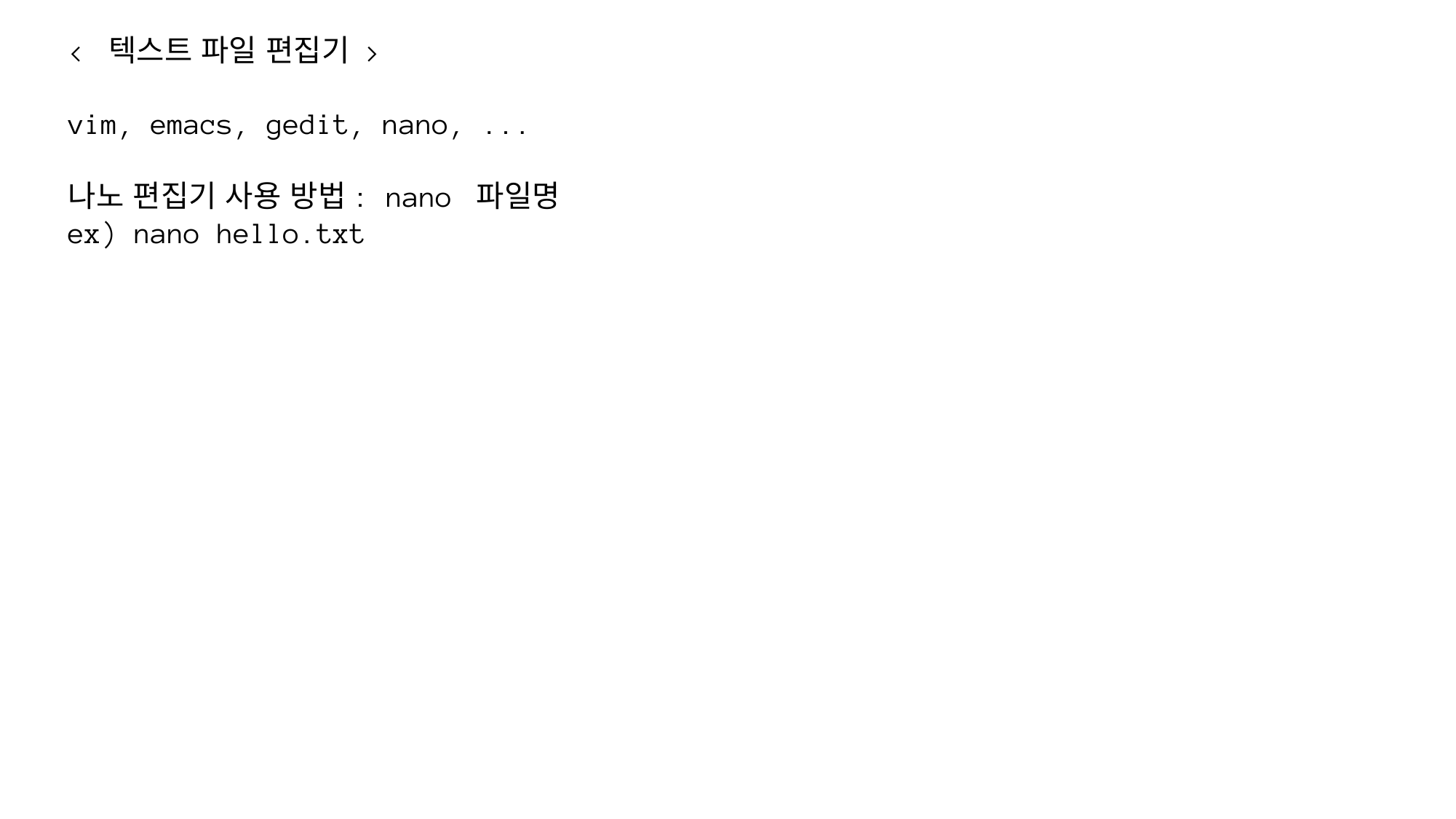

< 텍스트 파일 편집기 >

vim, emacs, gedit, nano, ...

나노 편집기 사용 방법: nano 파일명
ex) nano hello.txt